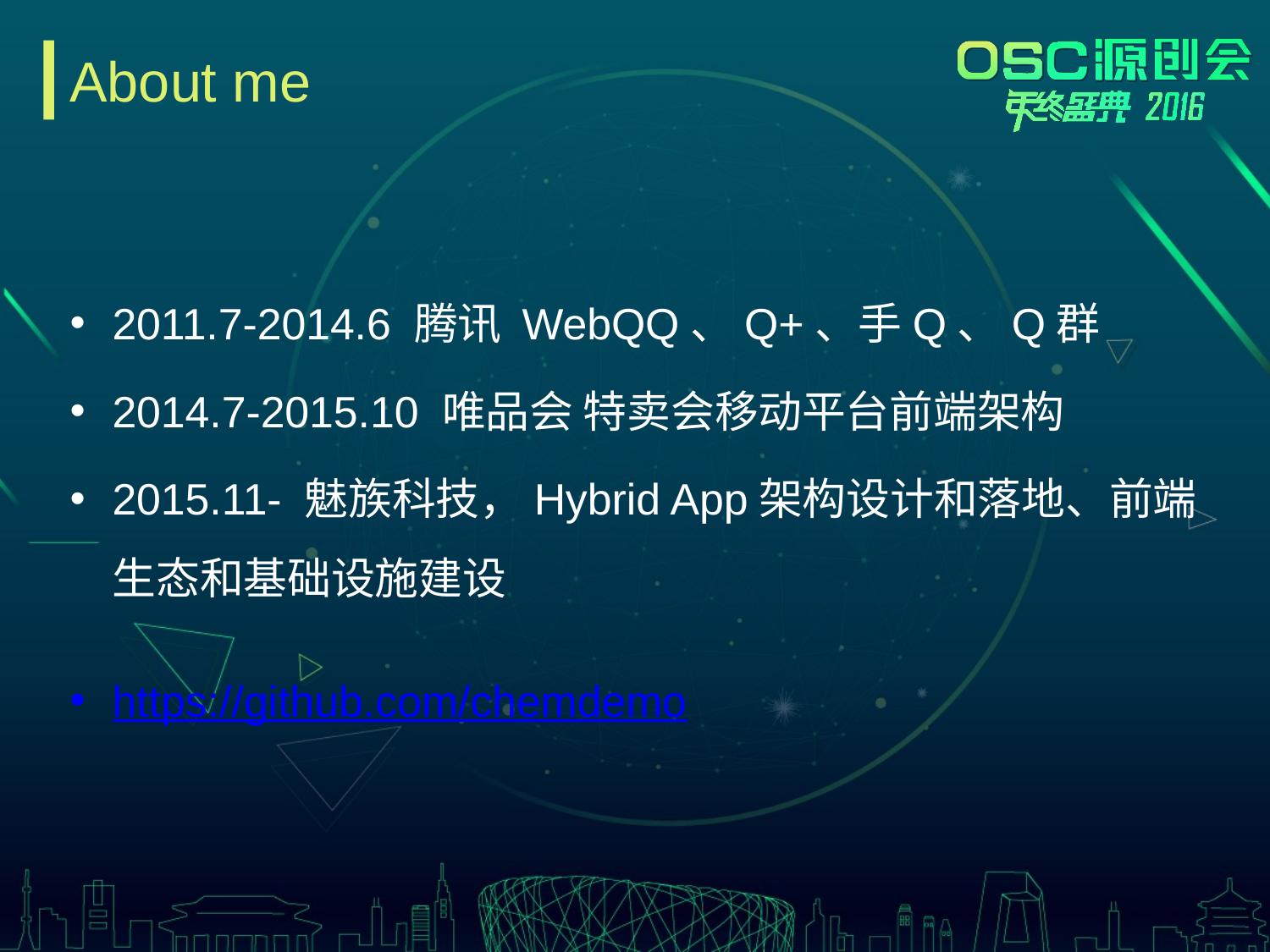

# About me
2011.7-2014.6 腾讯 WebQQ、Q+、手Q、Q群
2014.7-2015.10 唯品会 特卖会移动平台前端架构
2015.11- 魅族科技，Hybrid App架构设计和落地、前端生态和基础设施建设

https://github.com/chemdemo